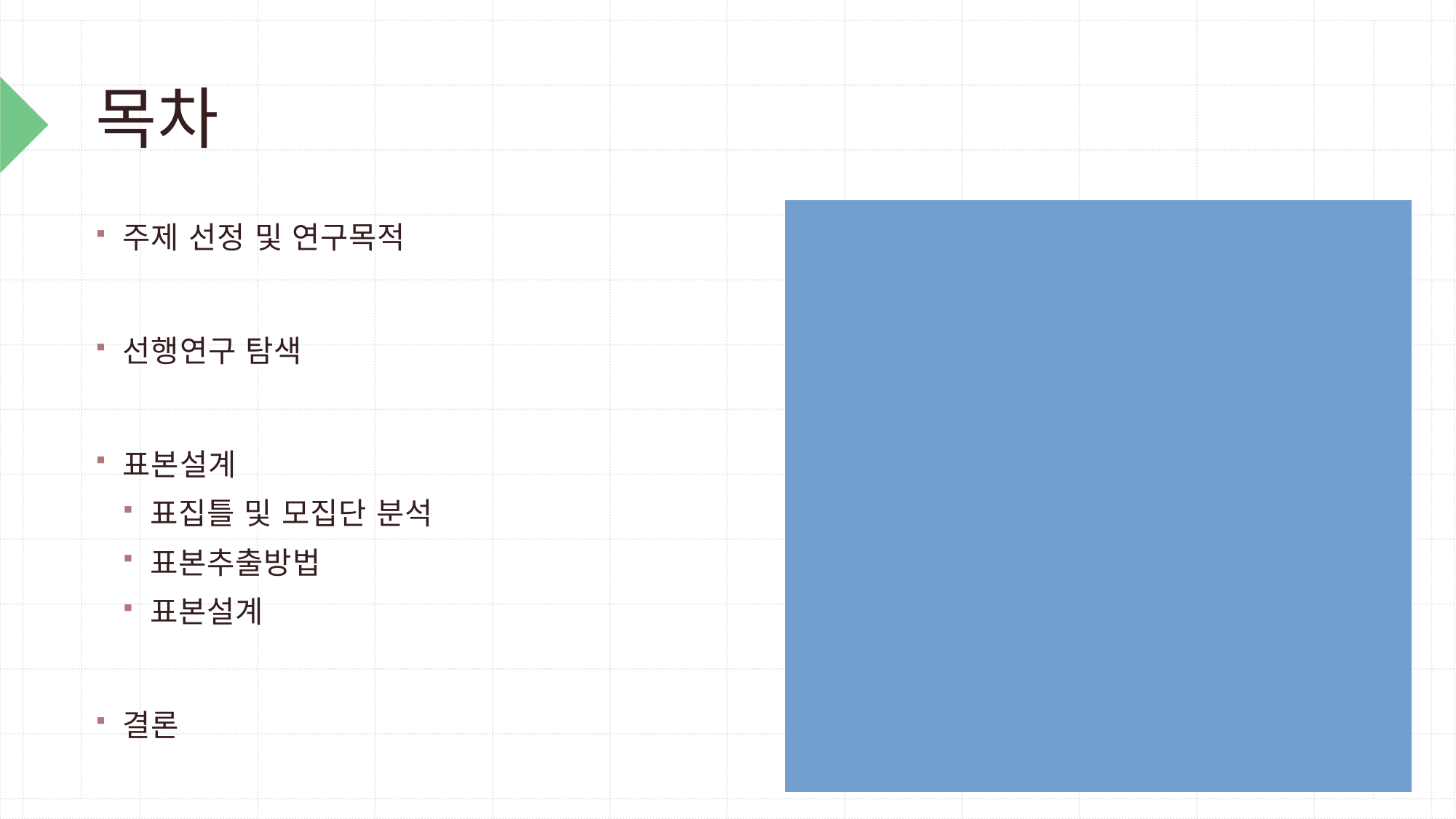

# 목차
주제 선정 및 연구목적

선행연구 탐색

표본설계
표집틀 및 모집단 분석
표본추출방법
표본설계

결론